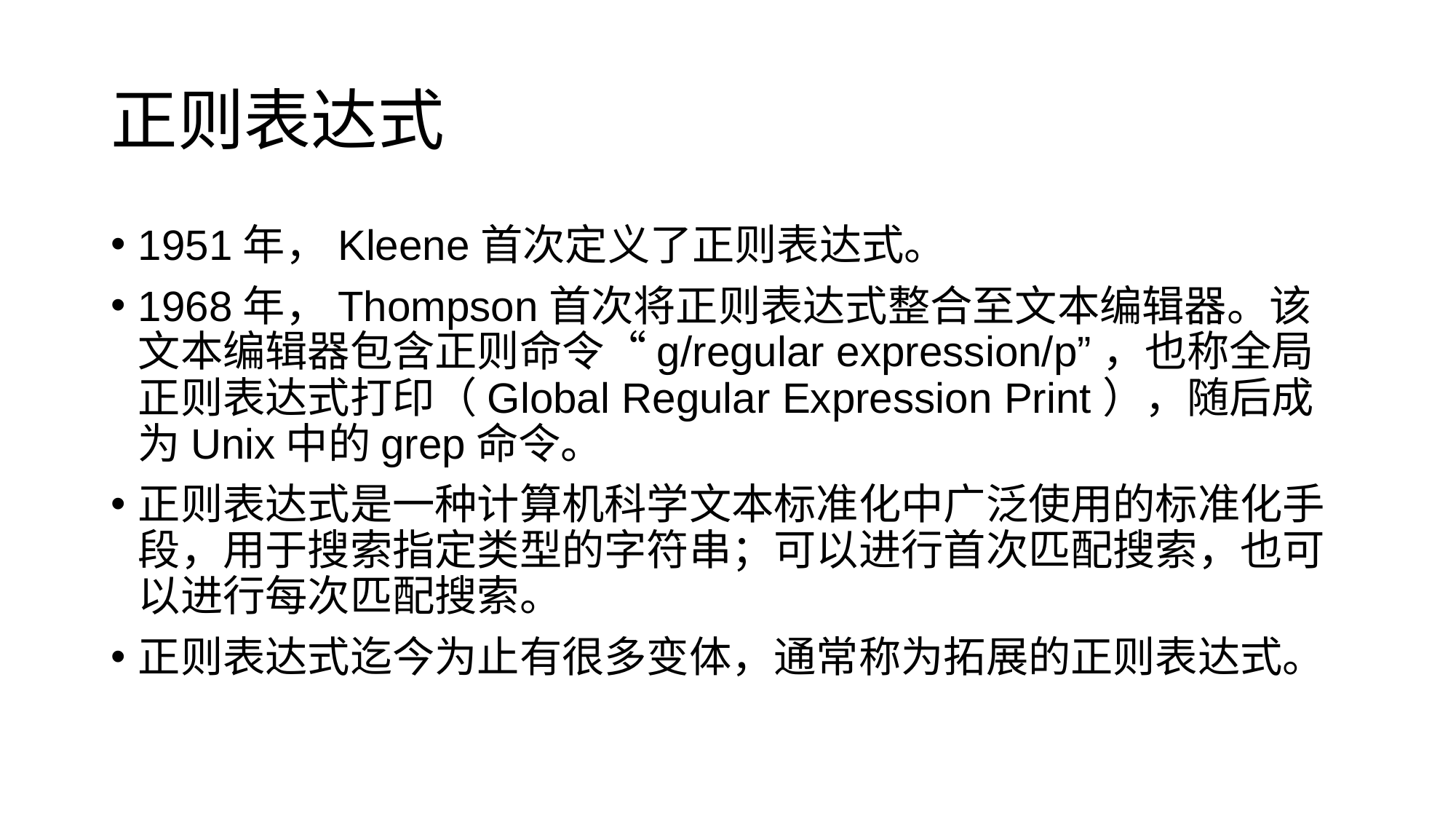

# 正则表达式
1951年，Kleene首次定义了正则表达式。
1968年，Thompson首次将正则表达式整合至文本编辑器。该文本编辑器包含正则命令“g/regular expression/p”，也称全局正则表达式打印（Global Regular Expression Print），随后成为Unix中的grep命令。
正则表达式是一种计算机科学文本标准化中广泛使用的标准化手段，用于搜索指定类型的字符串；可以进行首次匹配搜索，也可以进行每次匹配搜索。
正则表达式迄今为止有很多变体，通常称为拓展的正则表达式。